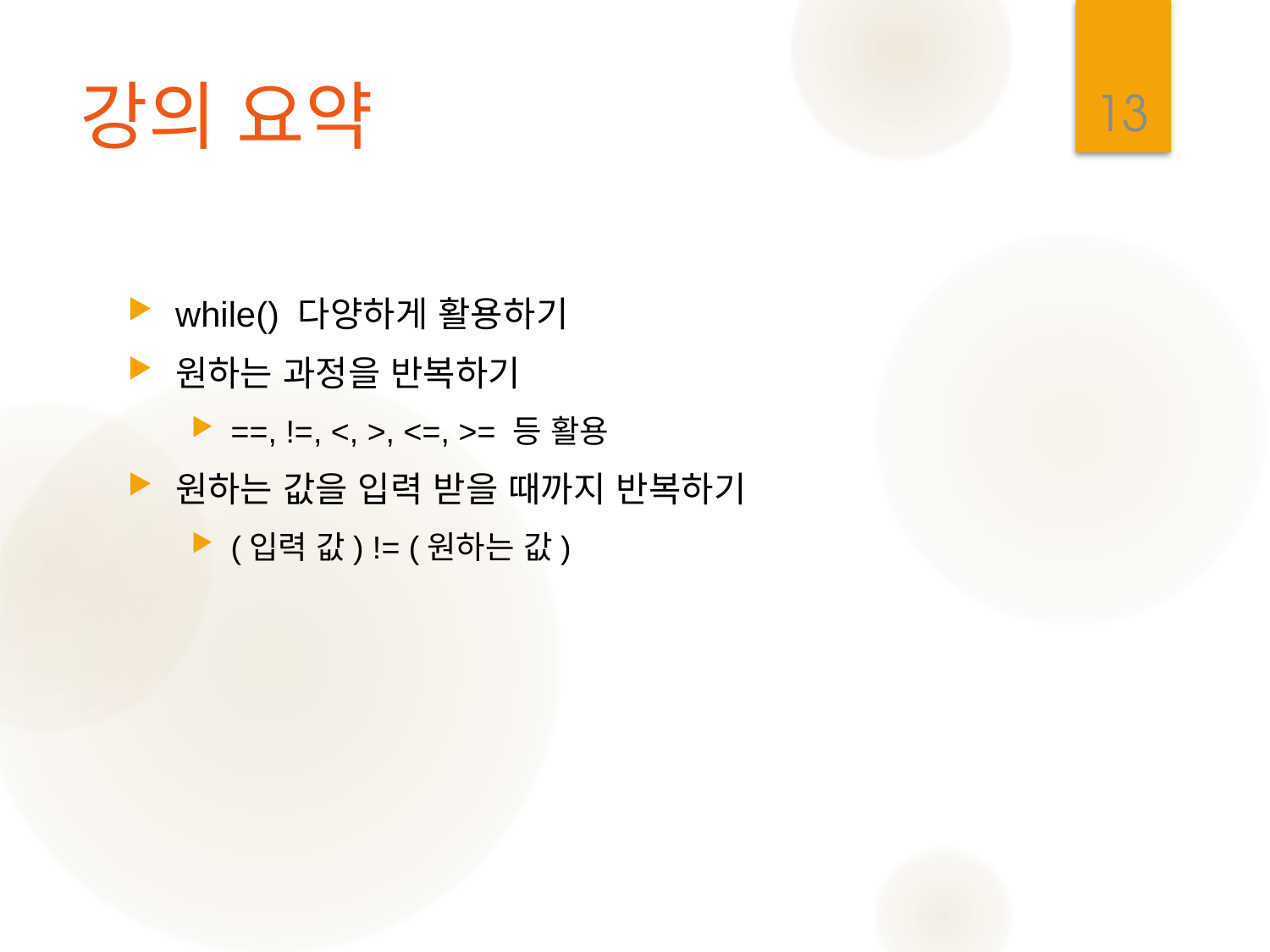

13
# 강의 요약
while() 다양하게 활용하기
원하는 과정을 반복하기
==, !=, <, >, <=, >= 등 활용
원하는 값을 입력 받을 때까지 반복하기
(입력 값) != (원하는 값)